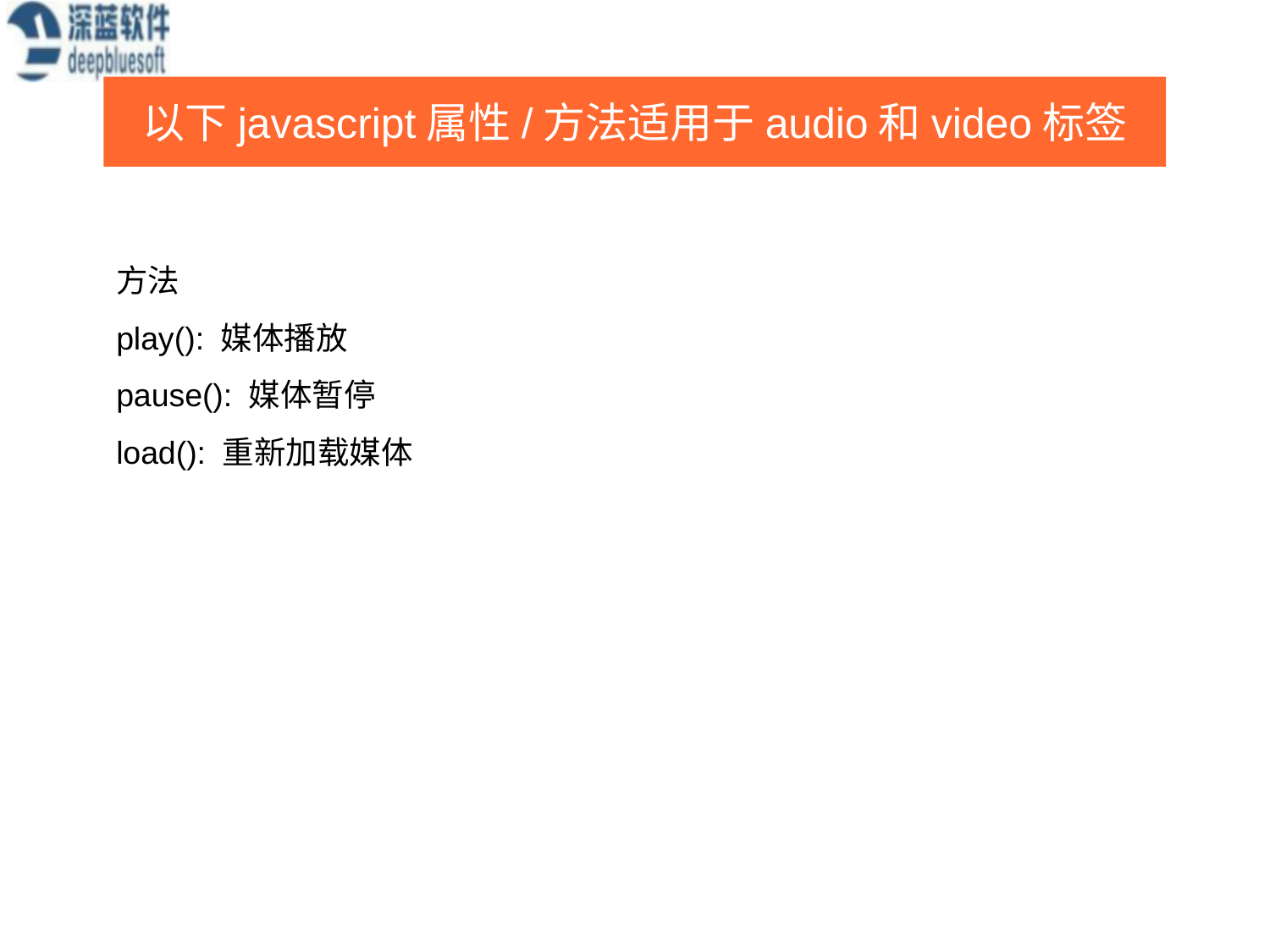

以下javascript属性/方法适用于audio和video标签
方法
play(): 媒体播放
pause(): 媒体暂停
load(): 重新加载媒体